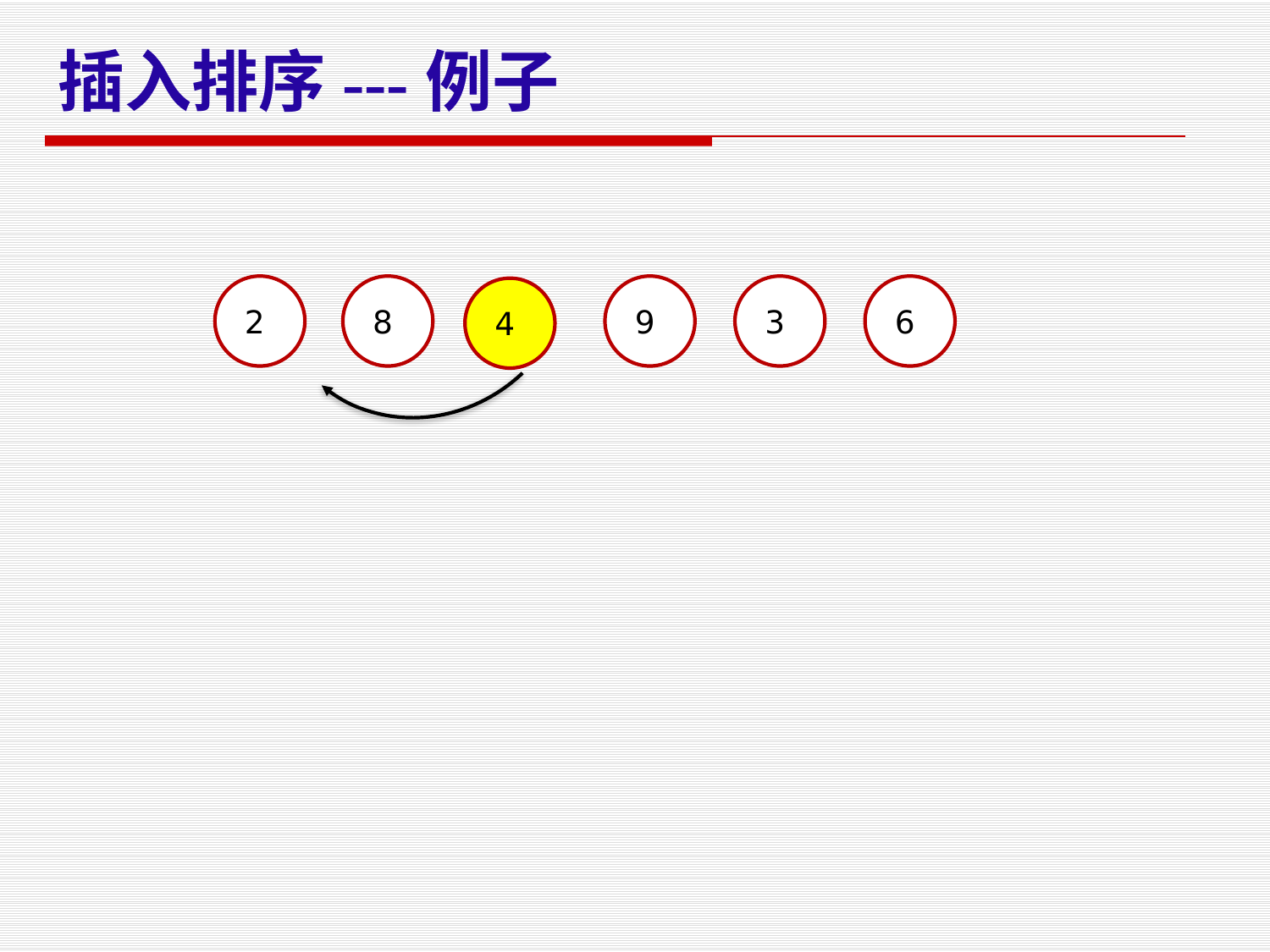

# 插入排序---例子

 2
 8
 9
 3
 6
 4